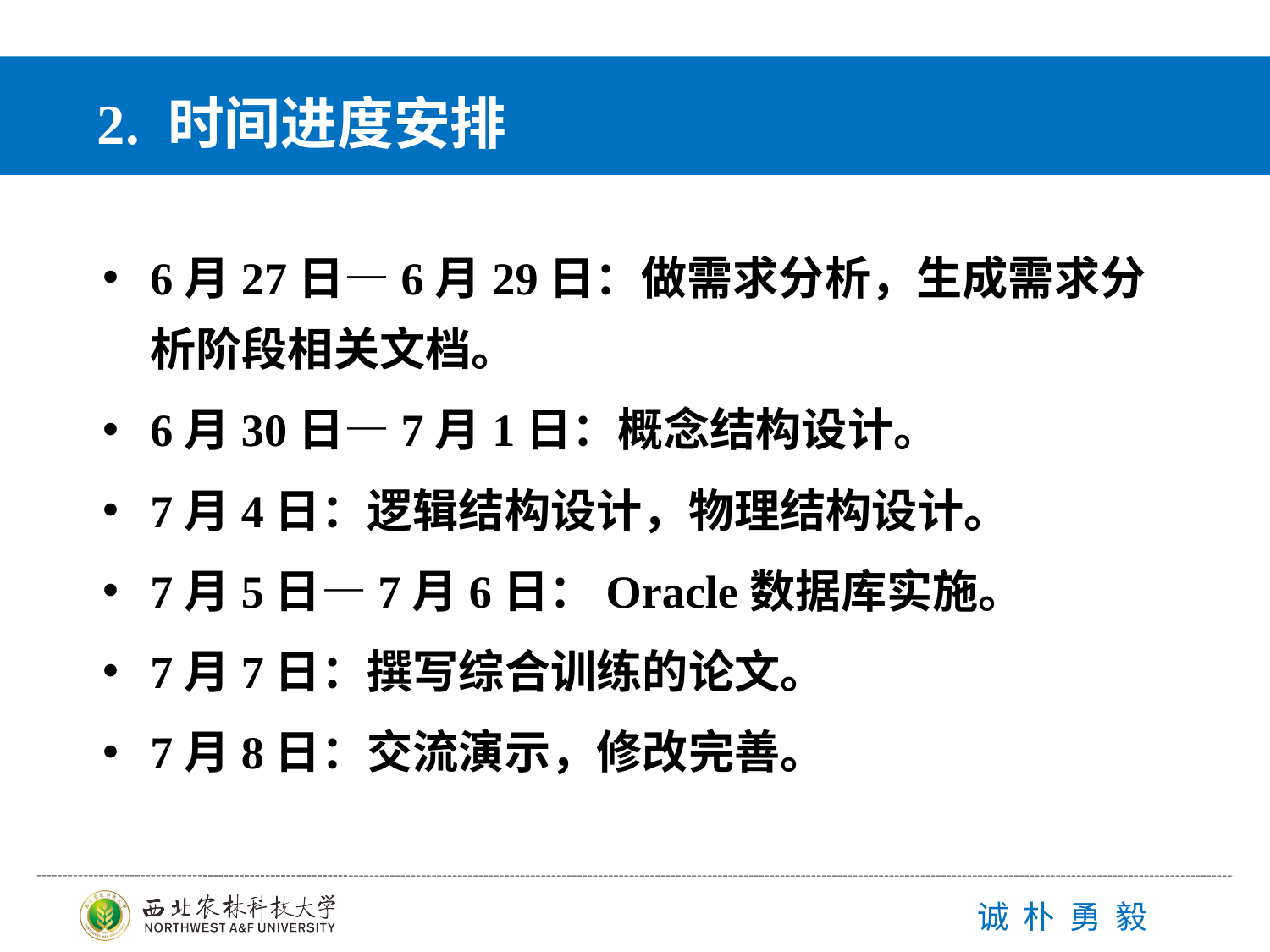

2. 时间进度安排
6月27日—6月29日：做需求分析，生成需求分析阶段相关文档。
6月30日—7月1日：概念结构设计。
7月4日：逻辑结构设计，物理结构设计。
7月5日—7月6日：Oracle数据库实施。
7月7日：撰写综合训练的论文。
7月8日：交流演示，修改完善。